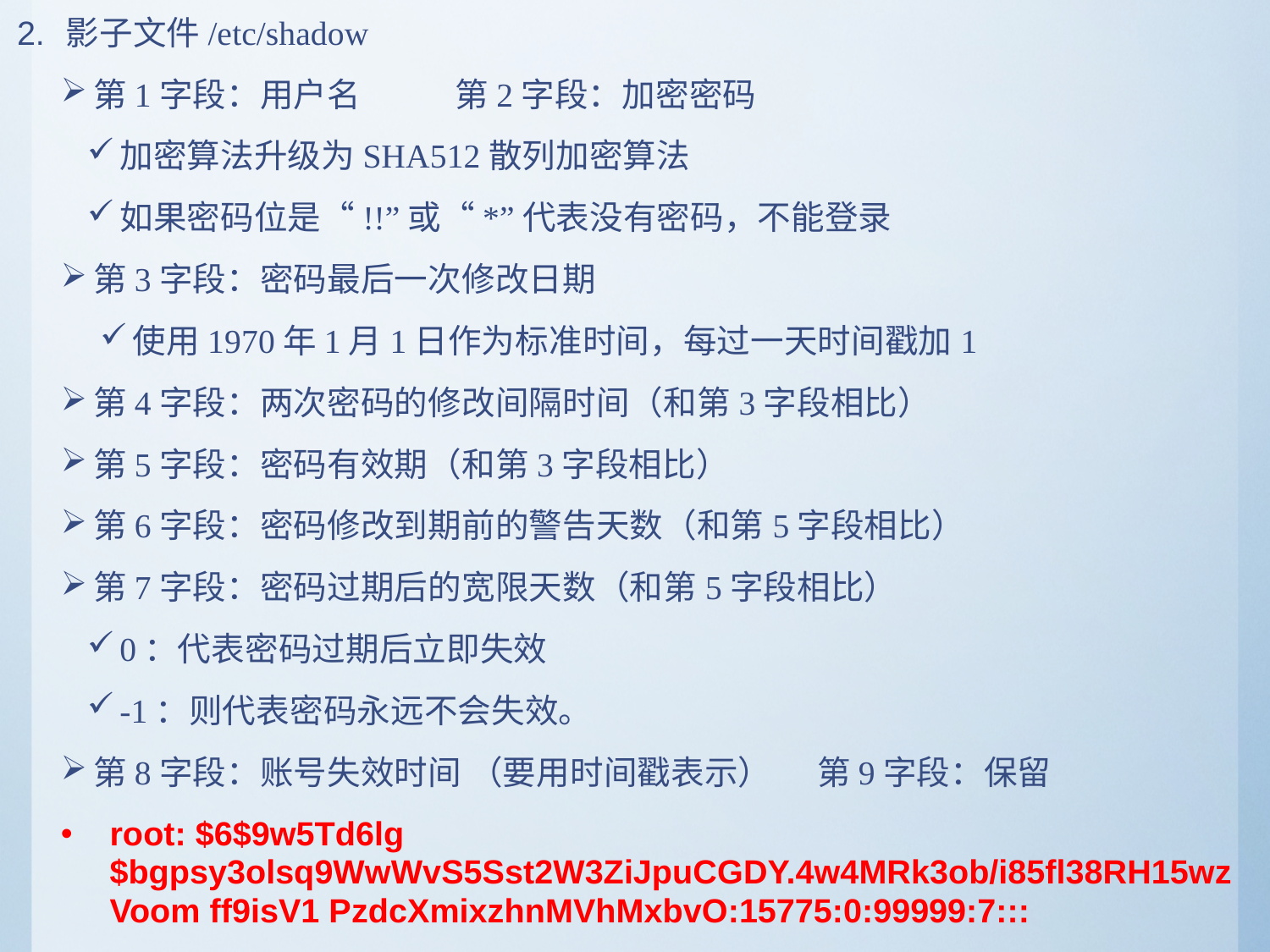

影子文件/etc/shadow
第1字段：用户名 		第2字段：加密密码
加密算法升级为SHA512散列加密算法
如果密码位是“!!”或“*”代表没有密码，不能登录
第3字段：密码最后一次修改日期
使用1970年1月1日作为标准时间，每过一天时间戳加1
第4字段：两次密码的修改间隔时间（和第3字段相比）
第5字段：密码有效期（和第3字段相比）
第6字段：密码修改到期前的警告天数（和第5字段相比）
第7字段：密码过期后的宽限天数（和第5字段相比）
0：代表密码过期后立即失效
-1：则代表密码永远不会失效。
第8字段：账号失效时间 （要用时间戳表示） 		第9字段：保留
root: $6$9w5Td6lg
$bgpsy3olsq9WwWvS5Sst2W3ZiJpuCGDY.4w4MRk3ob/i85fl38RH15wzVoom ff9isV1 PzdcXmixzhnMVhMxbvO:15775:0:99999:7:::
bin:*:15513:0:99999:7:::